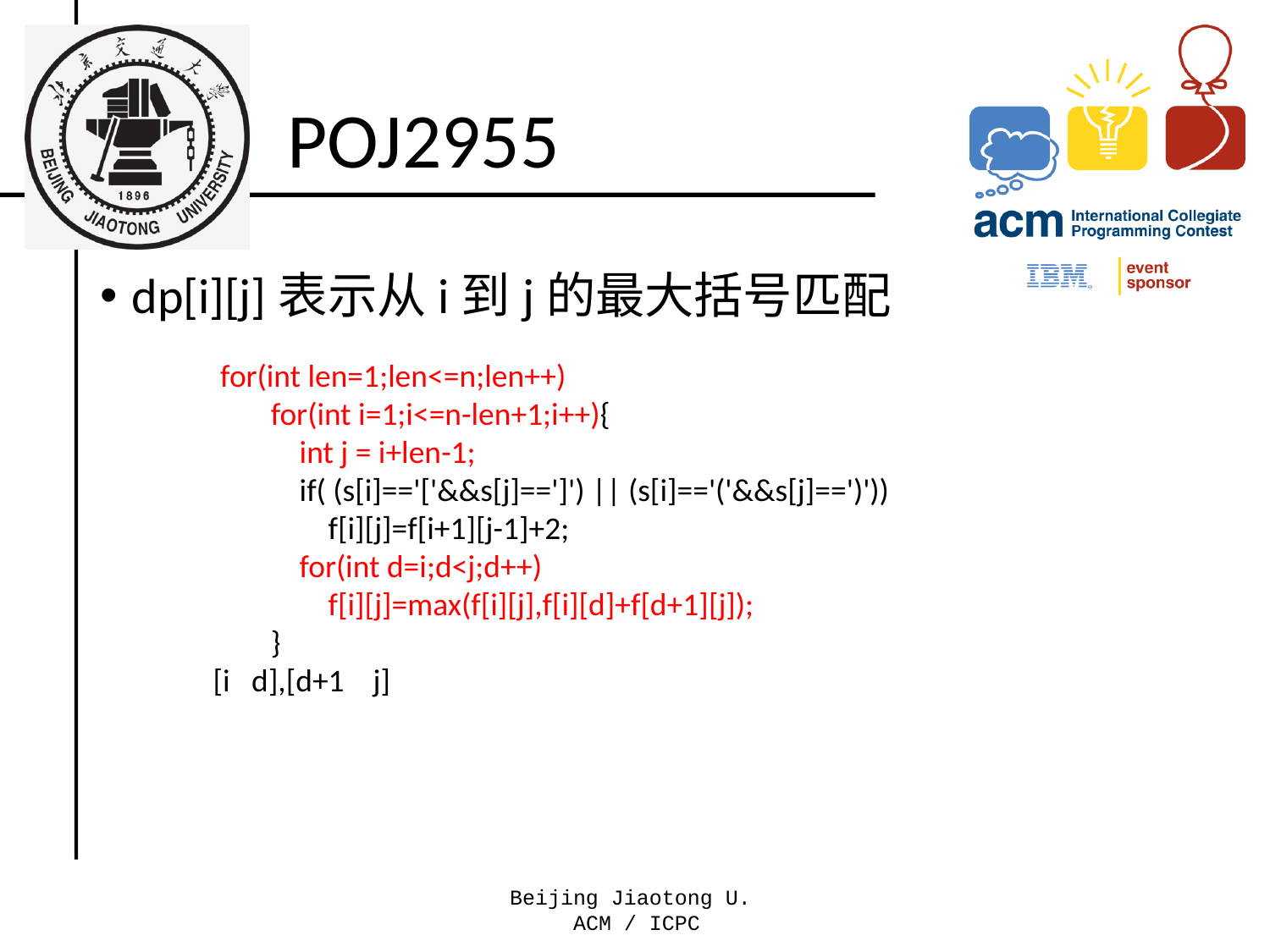

# POJ2955
dp[i][j]表示从i到j的最大括号匹配

 for(int len=1;len<=n;len++)
        for(int i=1;i<=n-len+1;i++){
            int j = i+len-1;
            if( (s[i]=='['&&s[j]==']') || (s[i]=='('&&s[j]==')'))
                f[i][j]=f[i+1][j-1]+2;
            for(int d=i;d<j;d++)
                f[i][j]=max(f[i][j],f[i][d]+f[d+1][j]);
        }
[i   d],[d+1    j]